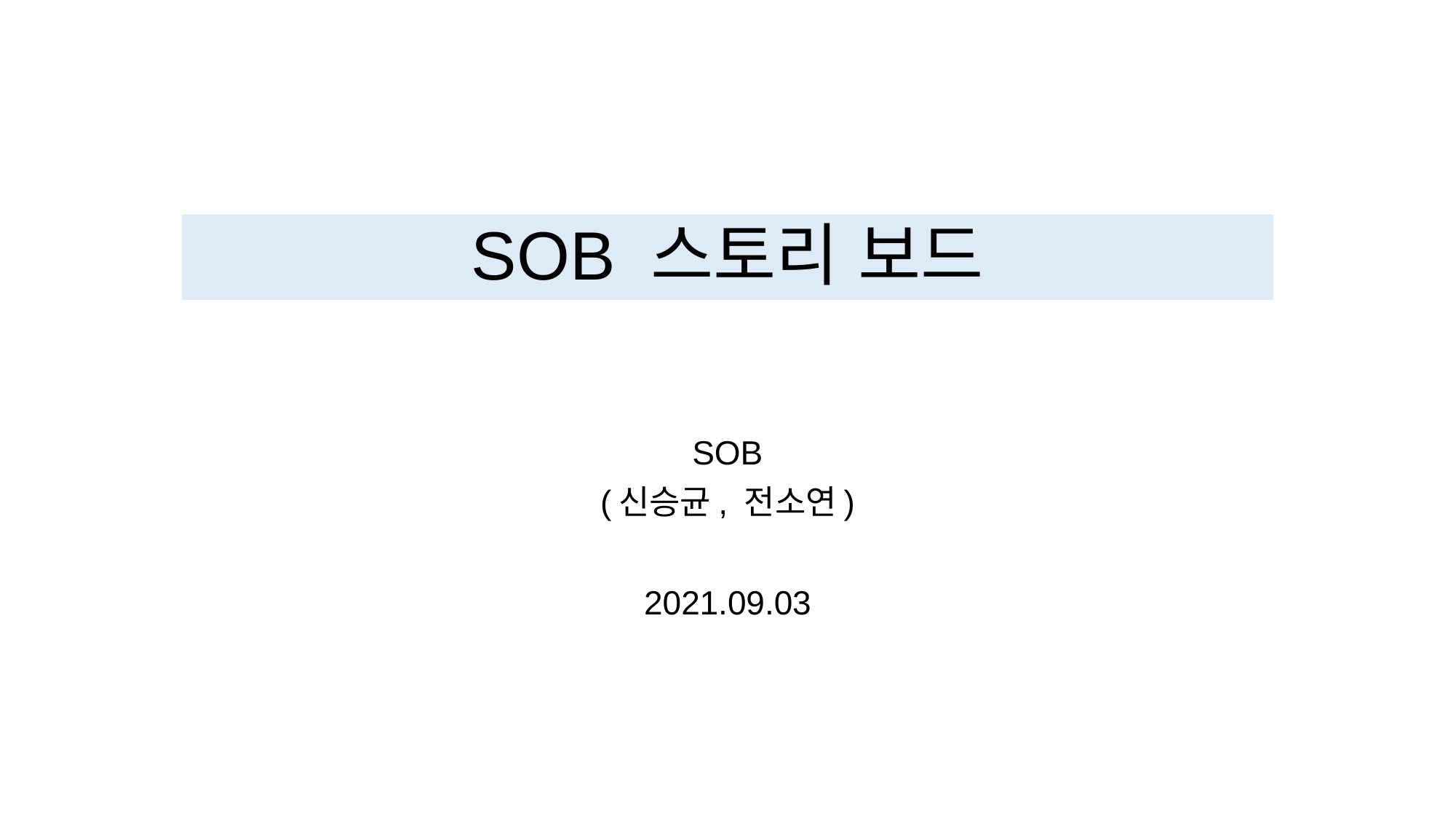

# SOB 스토리 보드
SOB
(신승균, 전소연)

2021.09.03